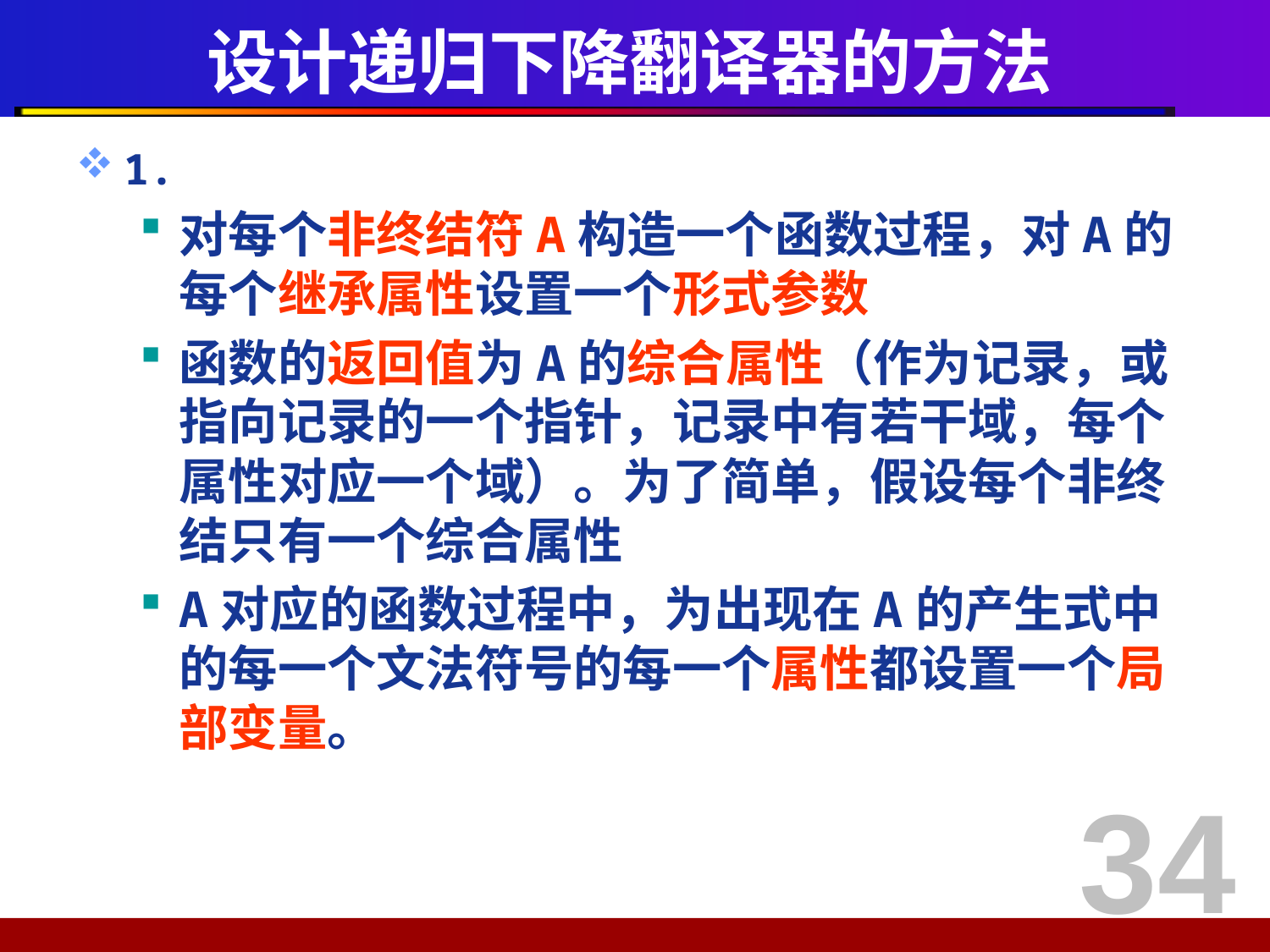

# 设计递归下降翻译器的方法
1.
对每个非终结符A构造一个函数过程，对A的每个继承属性设置一个形式参数
函数的返回值为A的综合属性（作为记录，或指向记录的一个指针，记录中有若干域，每个属性对应一个域）。为了简单，假设每个非终结只有一个综合属性
A对应的函数过程中，为出现在A的产生式中的每一个文法符号的每一个属性都设置一个局部变量。

34